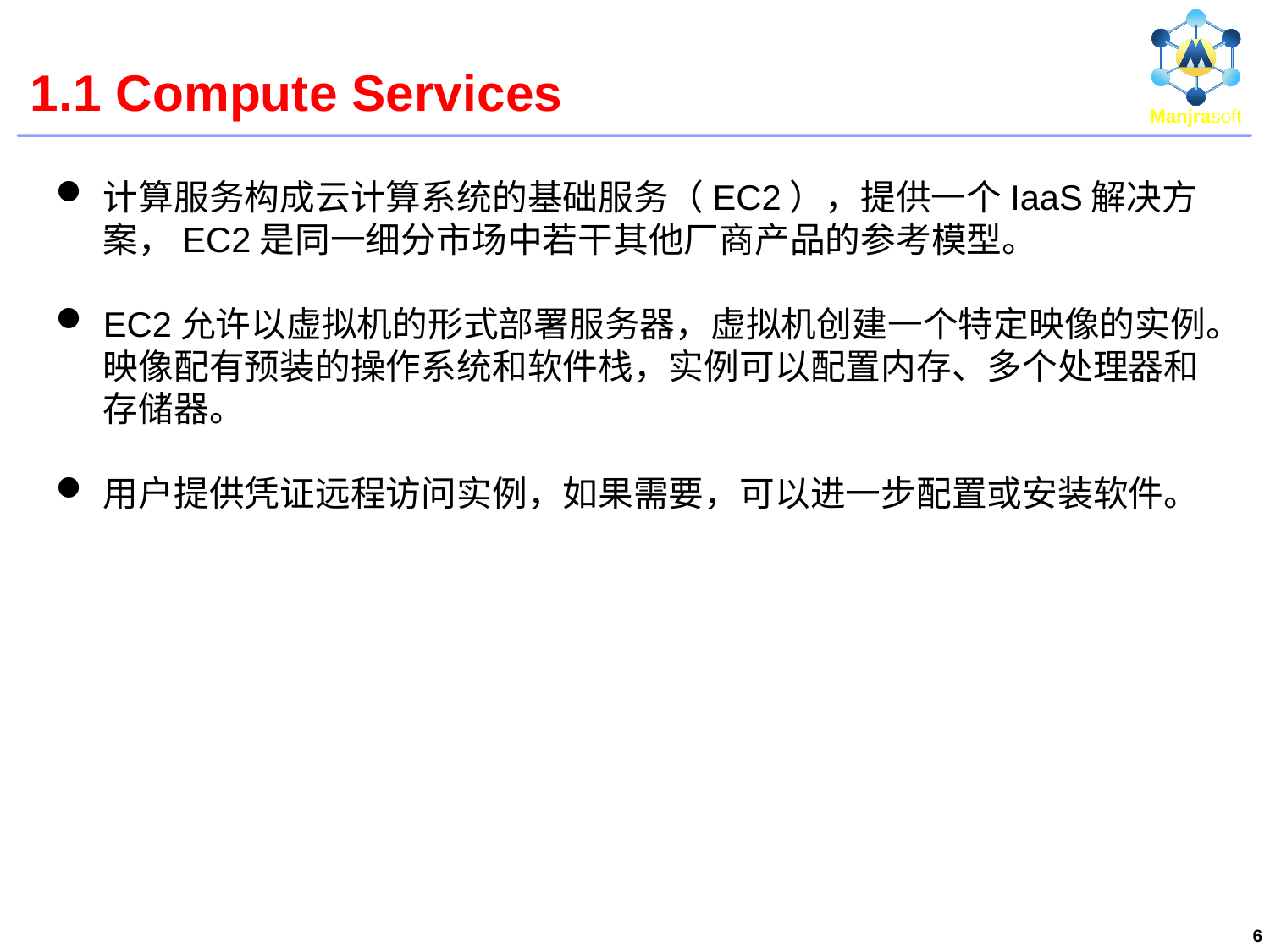

# 1.1 Compute Services
计算服务构成云计算系统的基础服务（EC2），提供一个IaaS解决方案，EC2是同一细分市场中若干其他厂商产品的参考模型。

EC2允许以虚拟机的形式部署服务器，虚拟机创建一个特定映像的实例。映像配有预装的操作系统和软件栈，实例可以配置内存、多个处理器和存储器。

用户提供凭证远程访问实例，如果需要，可以进一步配置或安装软件。
6